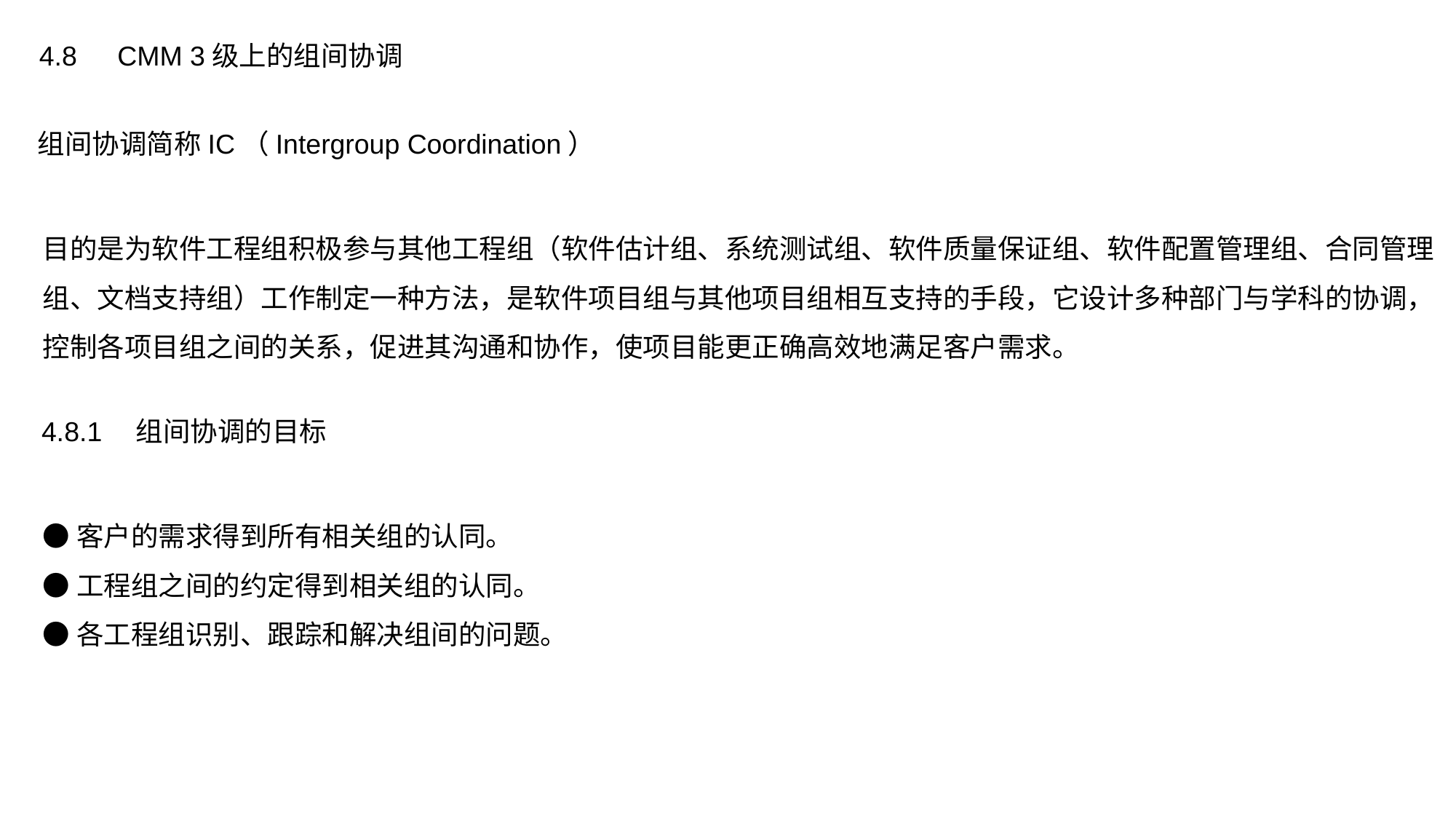

4.8　CMM 3级上的组间协调
组间协调简称IC（Intergroup Coordination）
目的是为软件工程组积极参与其他工程组（软件估计组、系统测试组、软件质量保证组、软件配置管理组、合同管理组、文档支持组）工作制定一种方法，是软件项目组与其他项目组相互支持的手段，它设计多种部门与学科的协调，控制各项目组之间的关系，促进其沟通和协作，使项目能更正确高效地满足客户需求。
4.8.1　组间协调的目标
●客户的需求得到所有相关组的认同。
●工程组之间的约定得到相关组的认同。
●各工程组识别、跟踪和解决组间的问题。